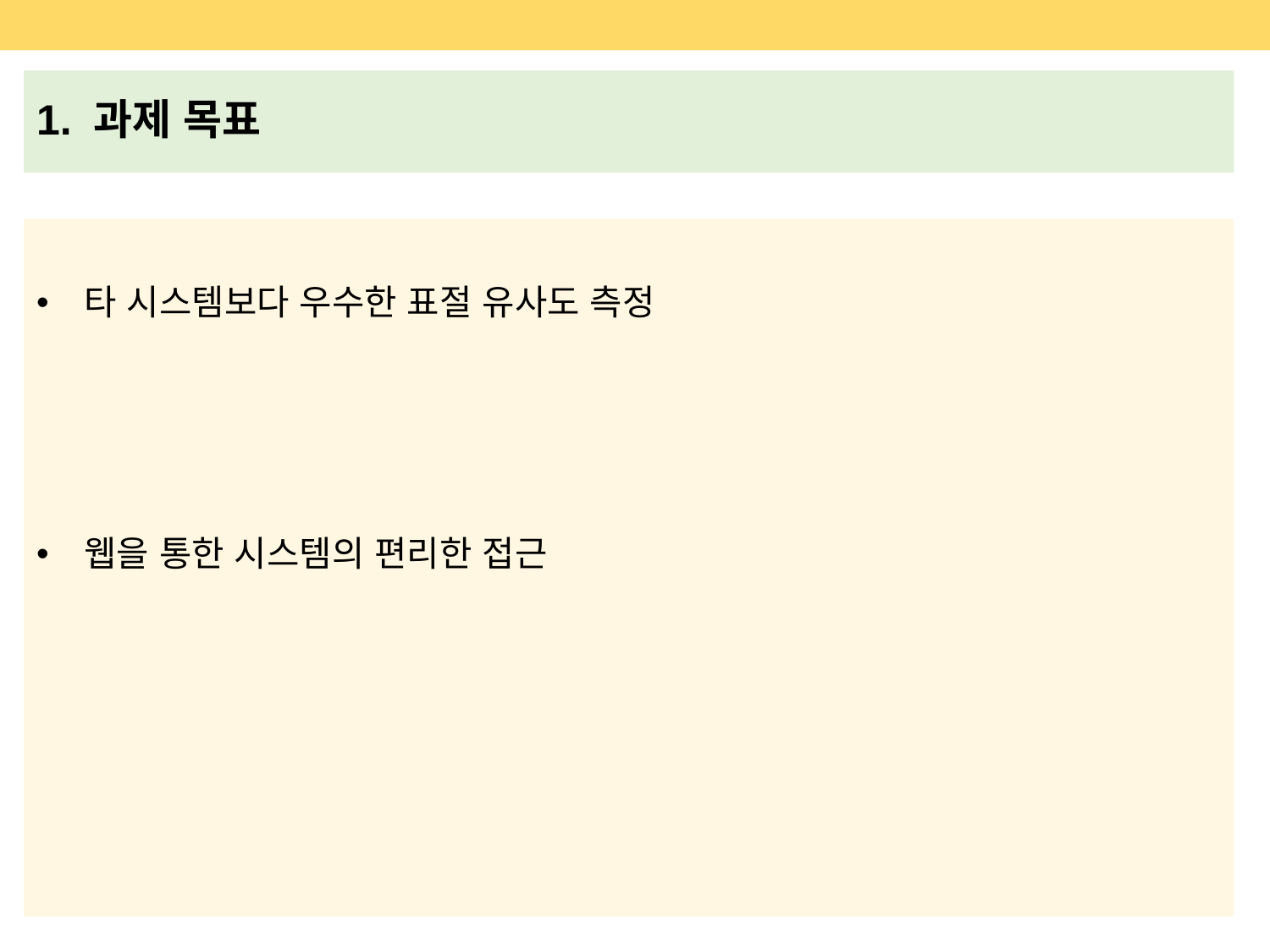

# 1. 과제 목표

타 시스템보다 우수한 표절 유사도 측정

웹을 통한 시스템의 편리한 접근
3